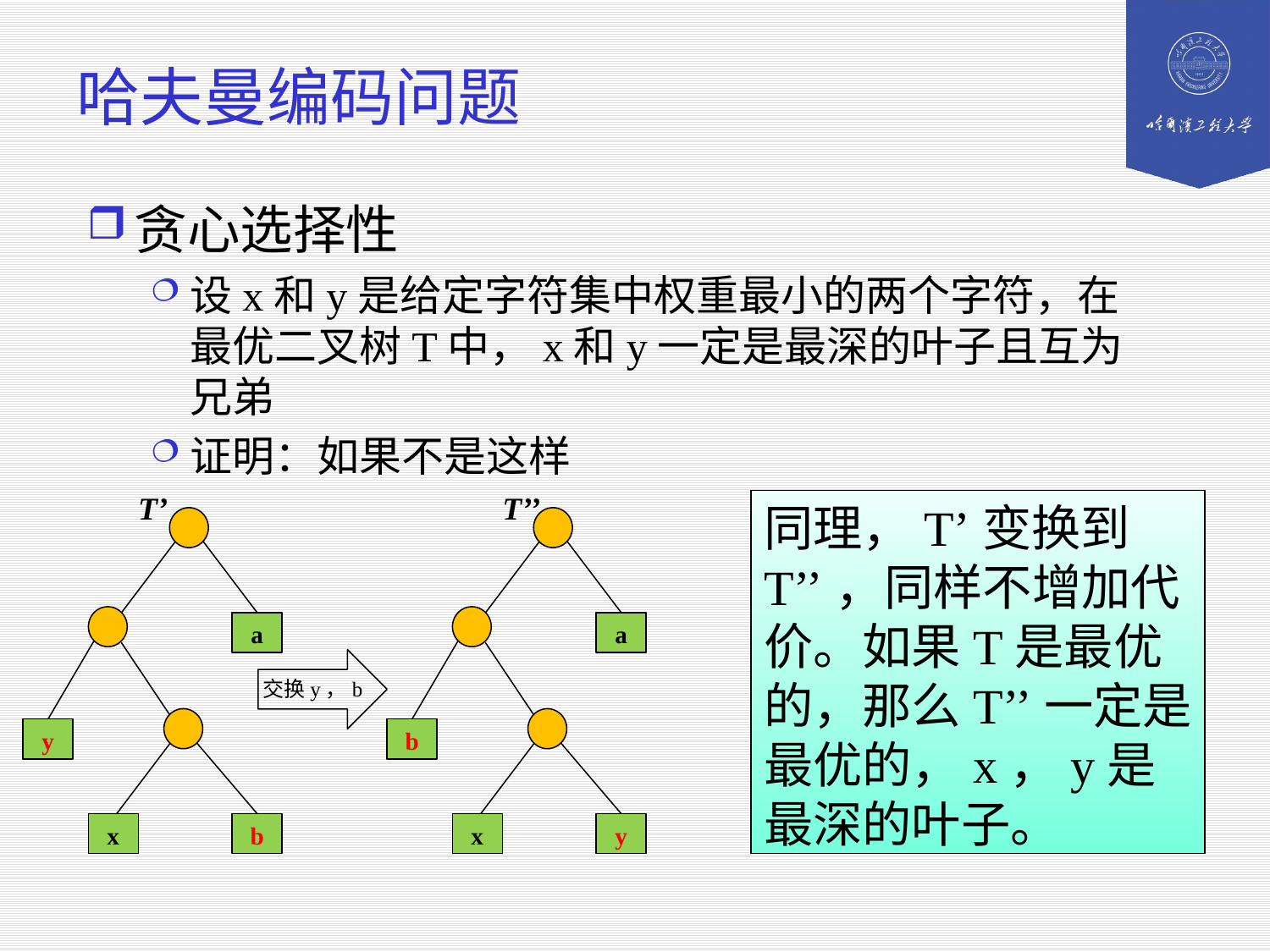

# 哈夫曼编码问题
贪心选择性
设x和y是给定字符集中权重最小的两个字符，在最优二叉树T中，x和y一定是最深的叶子且互为兄弟
证明：如果不是这样

T’

a

y
x
b
T’’

a

b
x
y
同理，T’变换到T’’，同样不增加代价。如果T是最优的，那么T’’一定是最优的，x，y是最深的叶子。
交换y，b